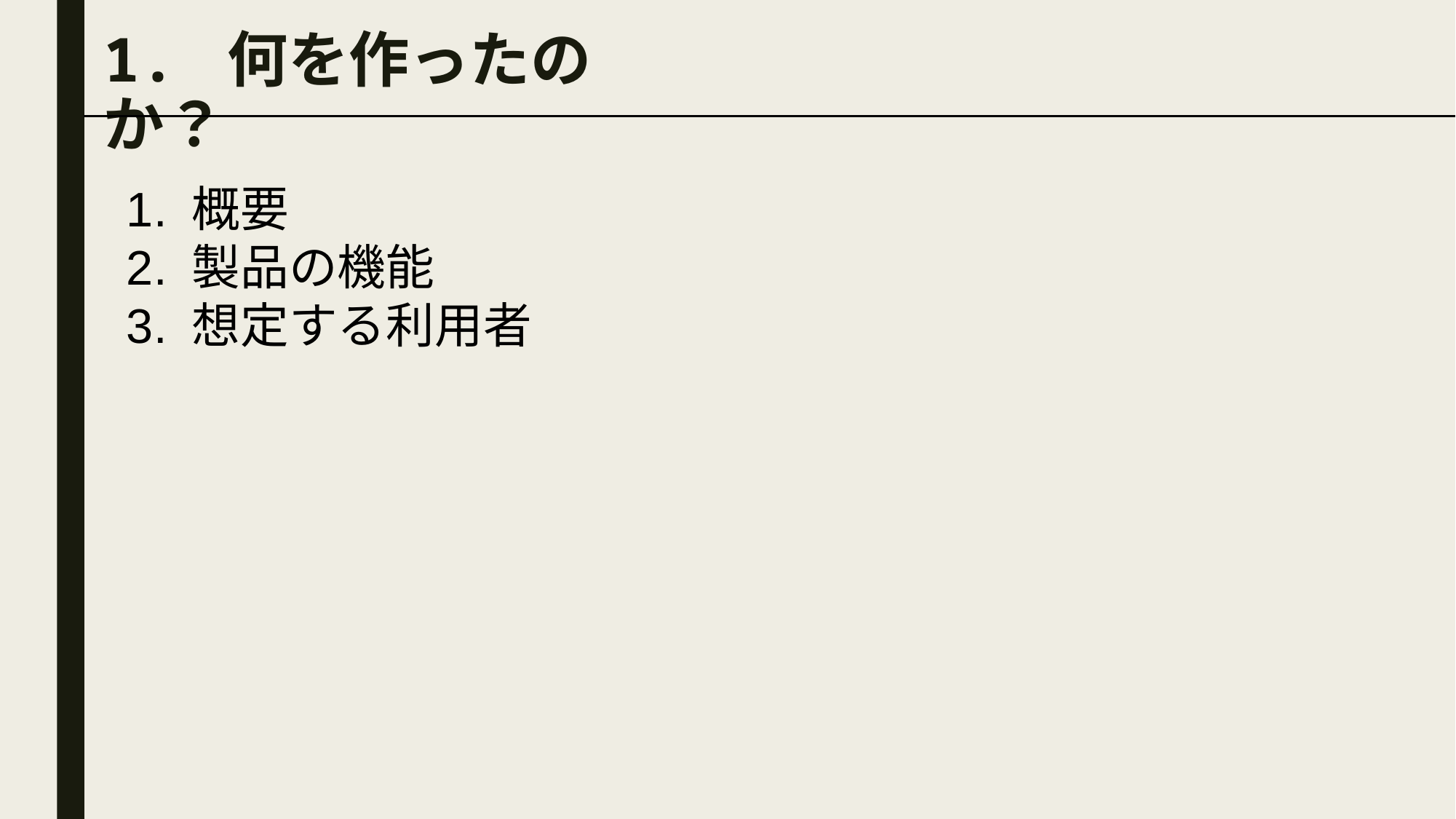

# 1. 何を作ったのか？
1. 概要
2. 製品の機能
3. 想定する利用者